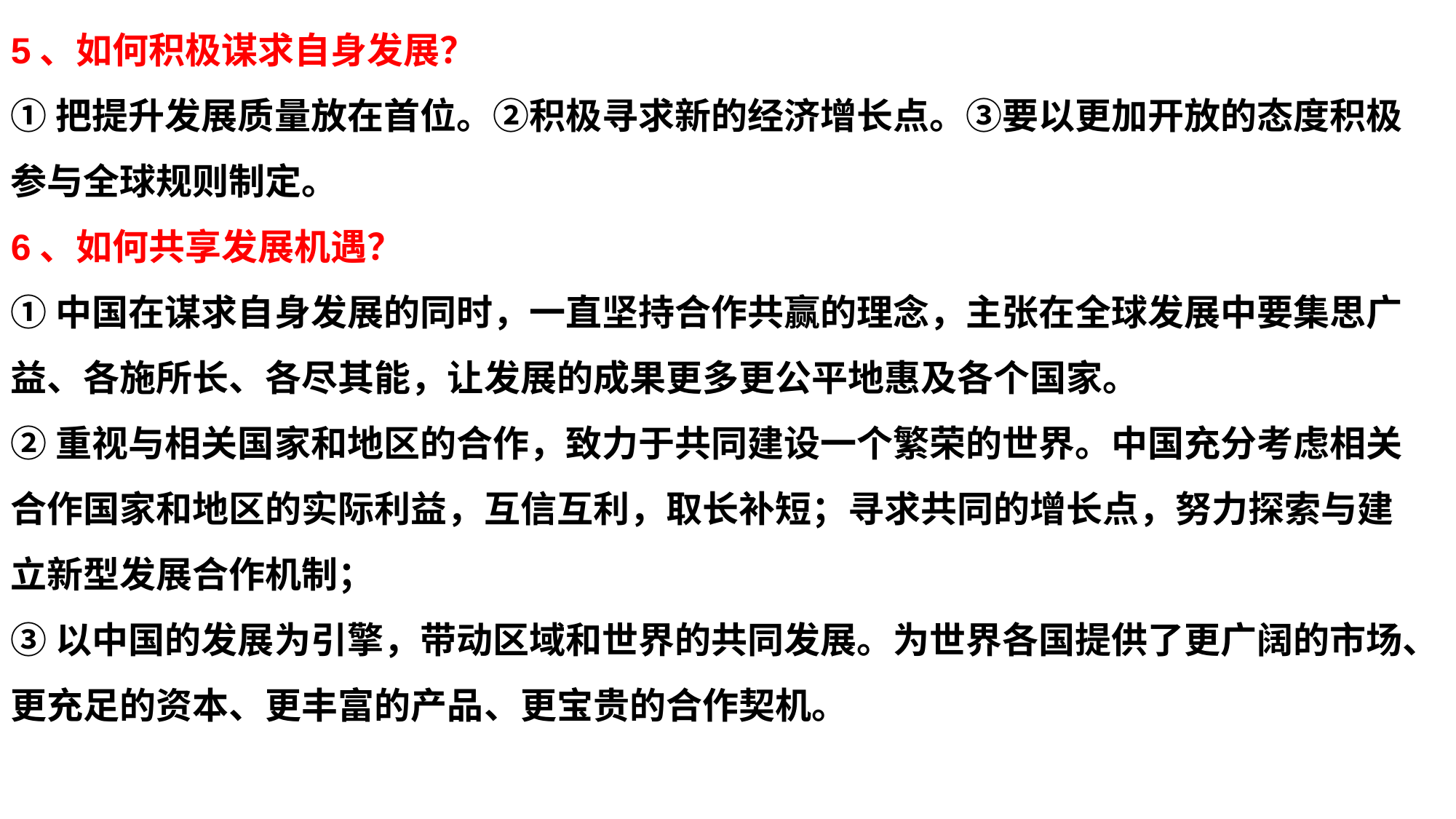

5、如何积极谋求自身发展？
①把提升发展质量放在首位。②积极寻求新的经济增长点。③要以更加开放的态度积极参与全球规则制定。
6、如何共享发展机遇？
①中国在谋求自身发展的同时，一直坚持合作共赢的理念，主张在全球发展中要集思广益、各施所长、各尽其能，让发展的成果更多更公平地惠及各个国家。
②重视与相关国家和地区的合作，致力于共同建设一个繁荣的世界。中国充分考虑相关合作国家和地区的实际利益，互信互利，取长补短；寻求共同的增长点，努力探索与建立新型发展合作机制；
③以中国的发展为引擎，带动区域和世界的共同发展。为世界各国提供了更广阔的市场、更充足的资本、更丰富的产品、更宝贵的合作契机。